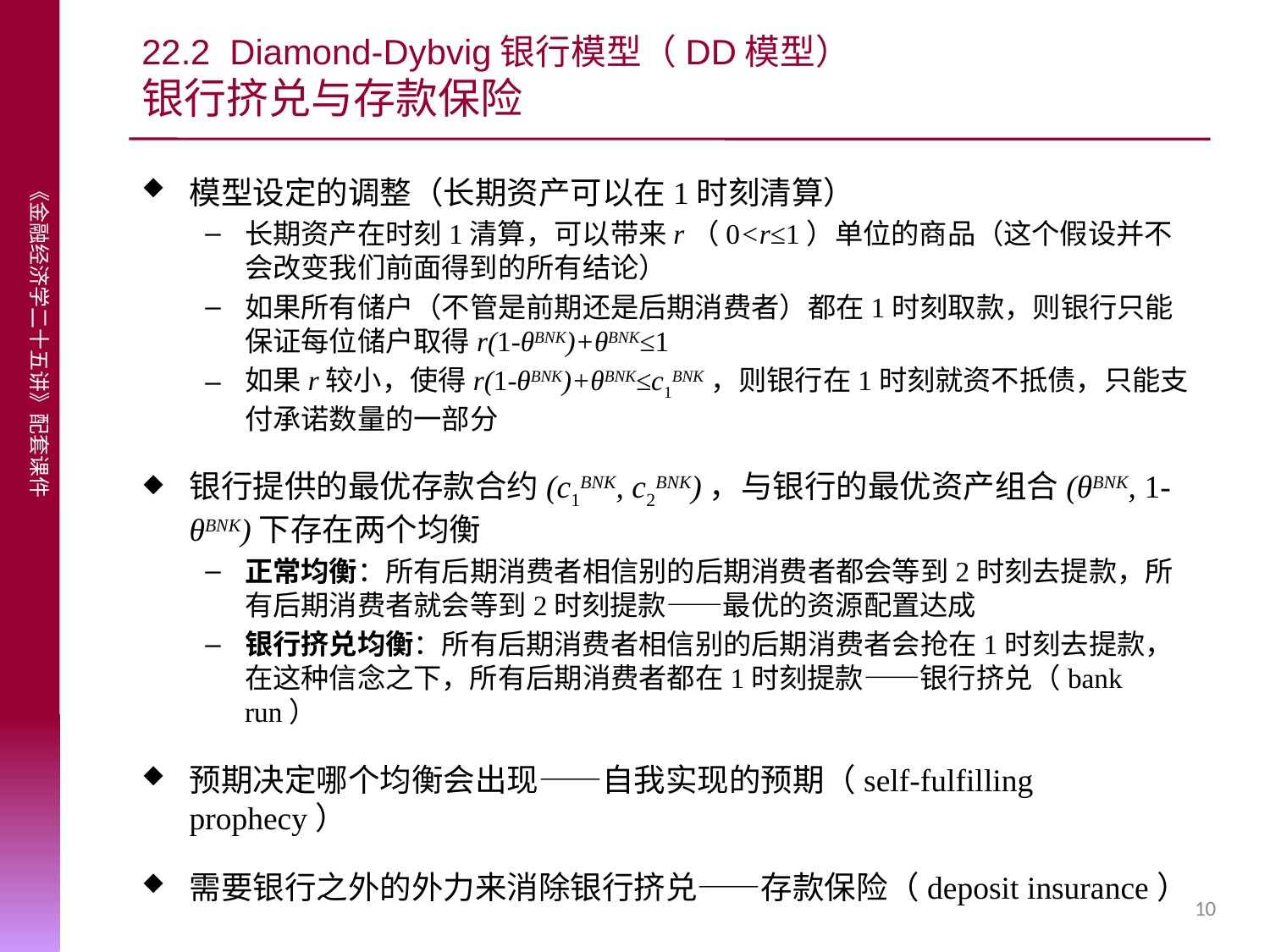

# 22.2  Diamond-Dybvig银行模型（DD模型） 银行挤兑与存款保险
模型设定的调整（长期资产可以在1时刻清算）
长期资产在时刻1清算，可以带来r（0<r≤1）单位的商品（这个假设并不会改变我们前面得到的所有结论）
如果所有储户（不管是前期还是后期消费者）都在1时刻取款，则银行只能保证每位储户取得r(1-θBNK)+θBNK≤1
如果r较小，使得r(1-θBNK)+θBNK≤c1BNK，则银行在1时刻就资不抵债，只能支付承诺数量的一部分
银行提供的最优存款合约(c1BNK, c2BNK)，与银行的最优资产组合(θBNK, 1-θBNK)下存在两个均衡
正常均衡：所有后期消费者相信别的后期消费者都会等到2时刻去提款，所有后期消费者就会等到2时刻提款——最优的资源配置达成
银行挤兑均衡：所有后期消费者相信别的后期消费者会抢在1时刻去提款，在这种信念之下，所有后期消费者都在1时刻提款——银行挤兑（bank run）
预期决定哪个均衡会出现——自我实现的预期（self-fulfilling prophecy）
需要银行之外的外力来消除银行挤兑——存款保险（deposit insurance）
10